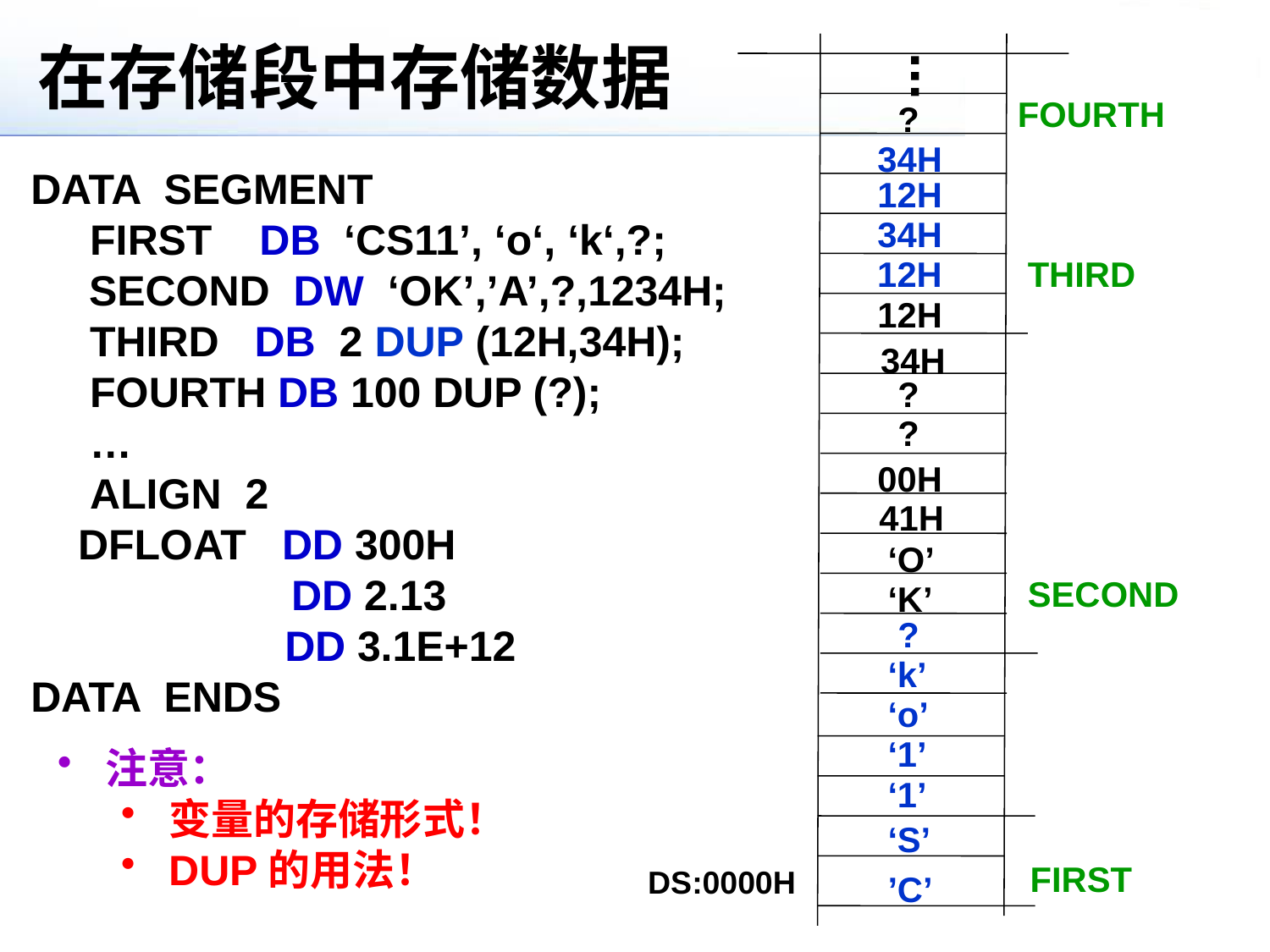

# 在存储段中存储数据

FOURTH
?

34H

12H

34H

12H
THIRD

12H

34H

?

?

00H

41H

‘O’

SECOND
‘K’

?

‘k’

‘o’

‘1’

‘1’

‘S’

FIRST

’C’

DATA  SEGMENT
     FIRST    DB  ‘CS11’, ‘o‘, ‘k‘,?;
      SECOND  DW  ‘OK’,’A’,?,1234H;
     THIRD   DB  2 DUP (12H,34H);
     FOURTH DB 100 DUP (?);
     …
     ALIGN  2
    DFLOAT   DD 300H
                      DD 2.13
		DD 3.1E+12
DATA  ENDS

注意：
变量的存储形式！
DUP的用法！
DS:0000H